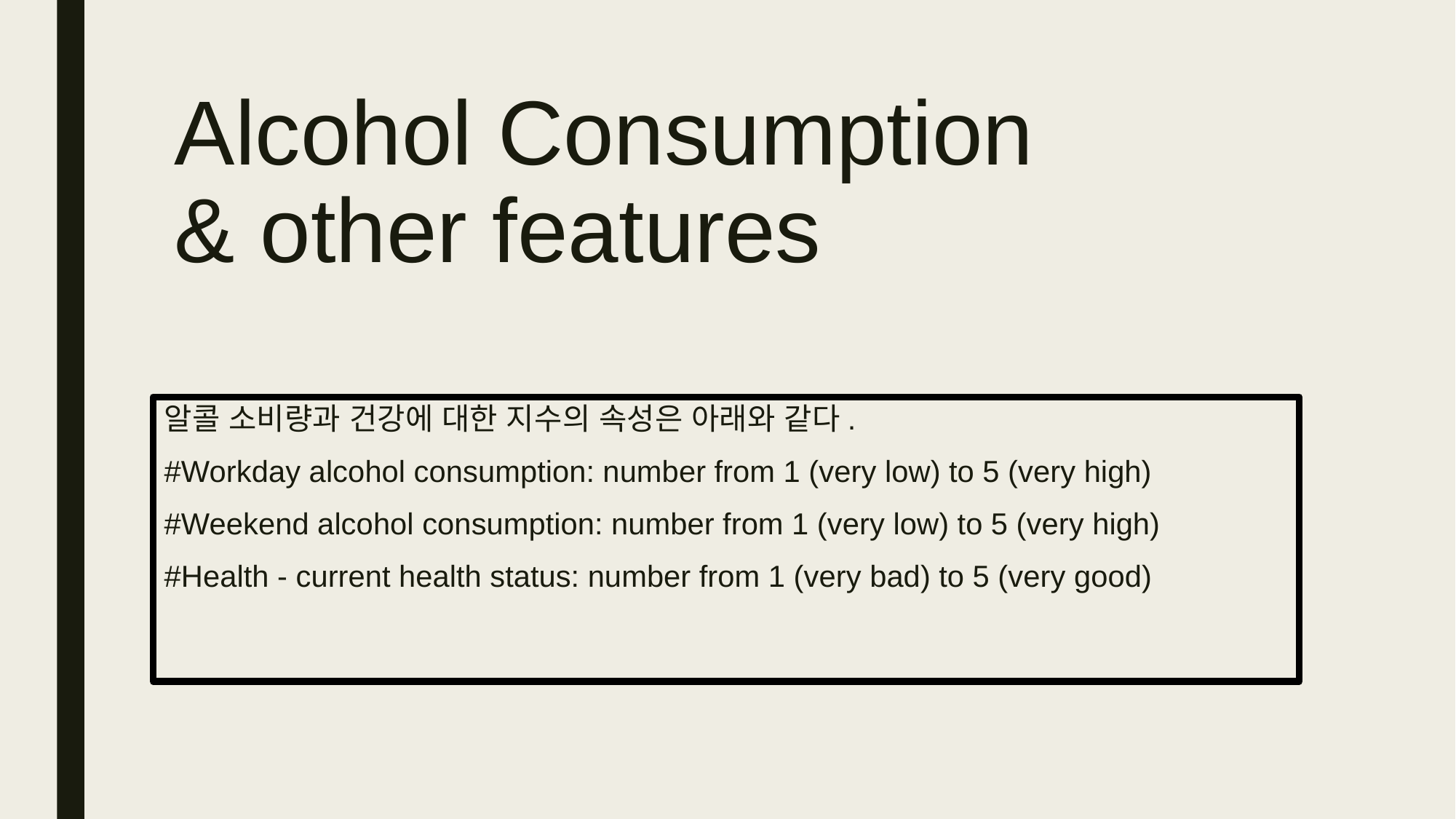

Alcohol Consumption
& other features
알콜 소비량과 건강에 대한 지수의 속성은 아래와 같다.
#Workday alcohol consumption: number from 1 (very low) to 5 (very high)
#Weekend alcohol consumption: number from 1 (very low) to 5 (very high)
#Health - current health status: number from 1 (very bad) to 5 (very good)